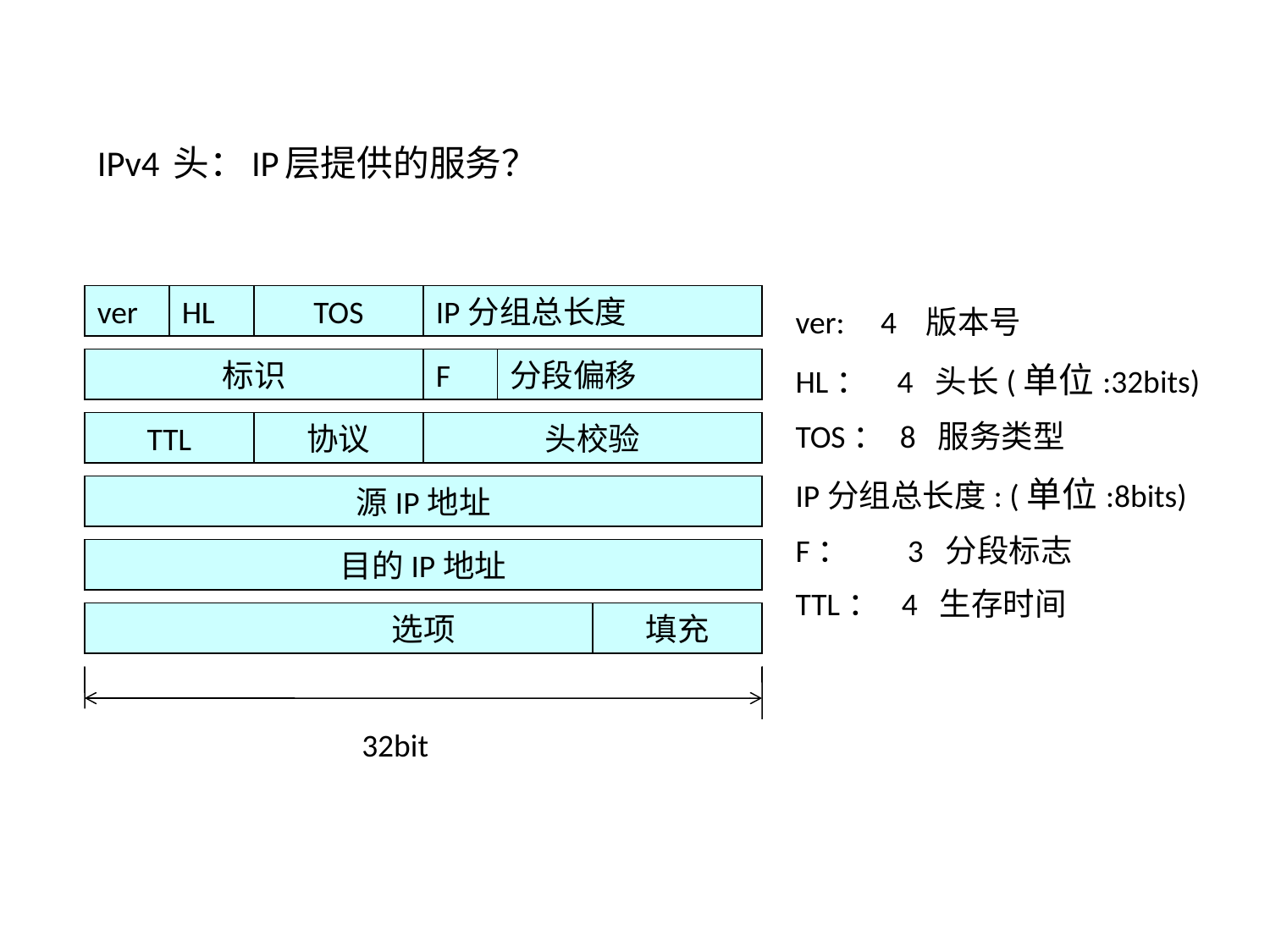

# IPv4 头：IP层提供的服务？
ver
HL
TOS
IP分组总长度
标识
F
分段偏移
TTL
协议
头校验
源IP地址
目的IP地址
选项
填充

32bit
ver:     4   版本号
HL：   4  头长(单位:32bits)
TOS： 8  服务类型
IP分组总长度: (单位:8bits)
F：       3  分段标志
TTL：  4  生存时间